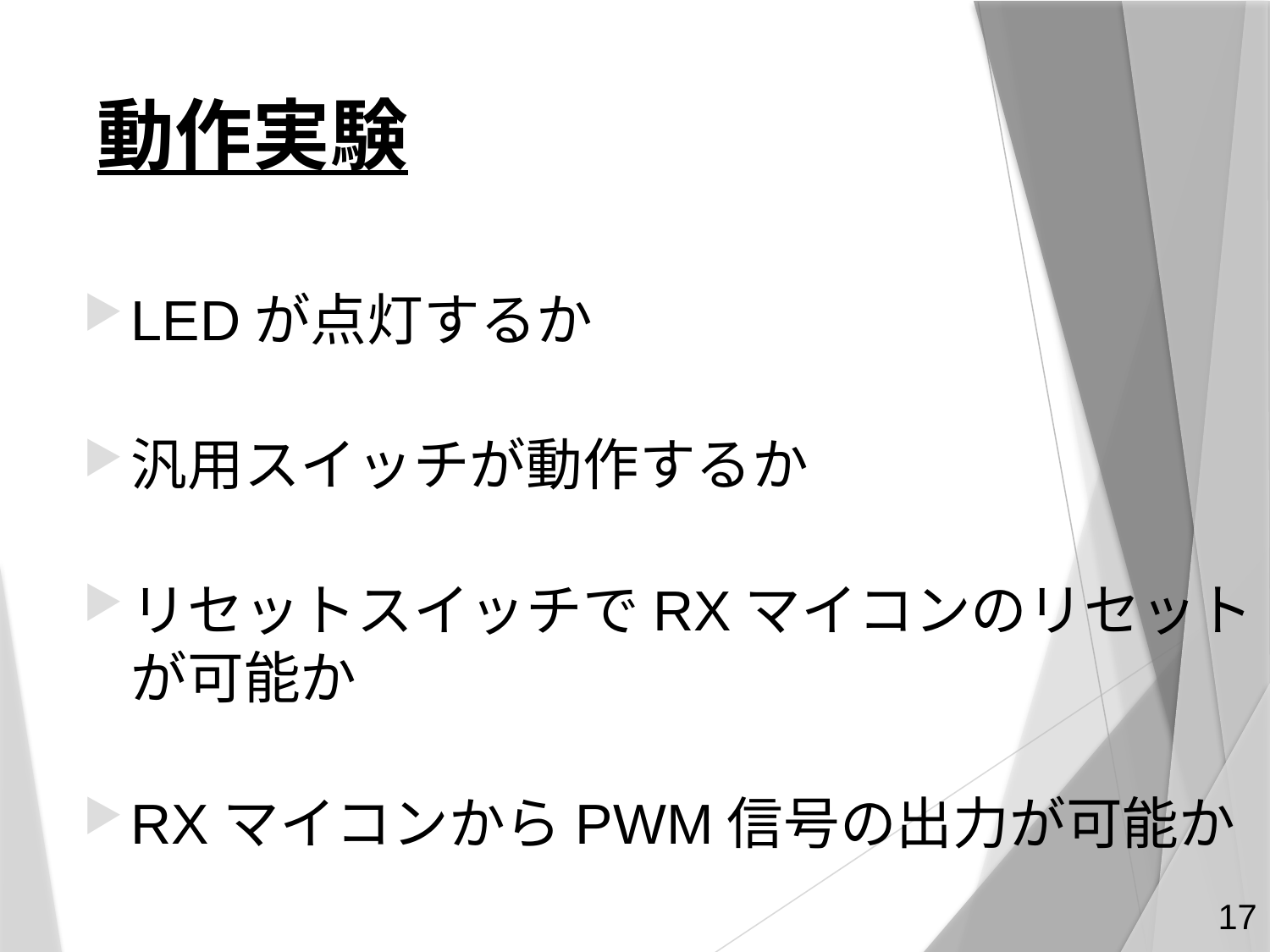

# 動作実験
LEDが点灯するか

汎用スイッチが動作するか

リセットスイッチでRXマイコンのリセットが可能か

RXマイコンからPWM信号の出力が可能か
17